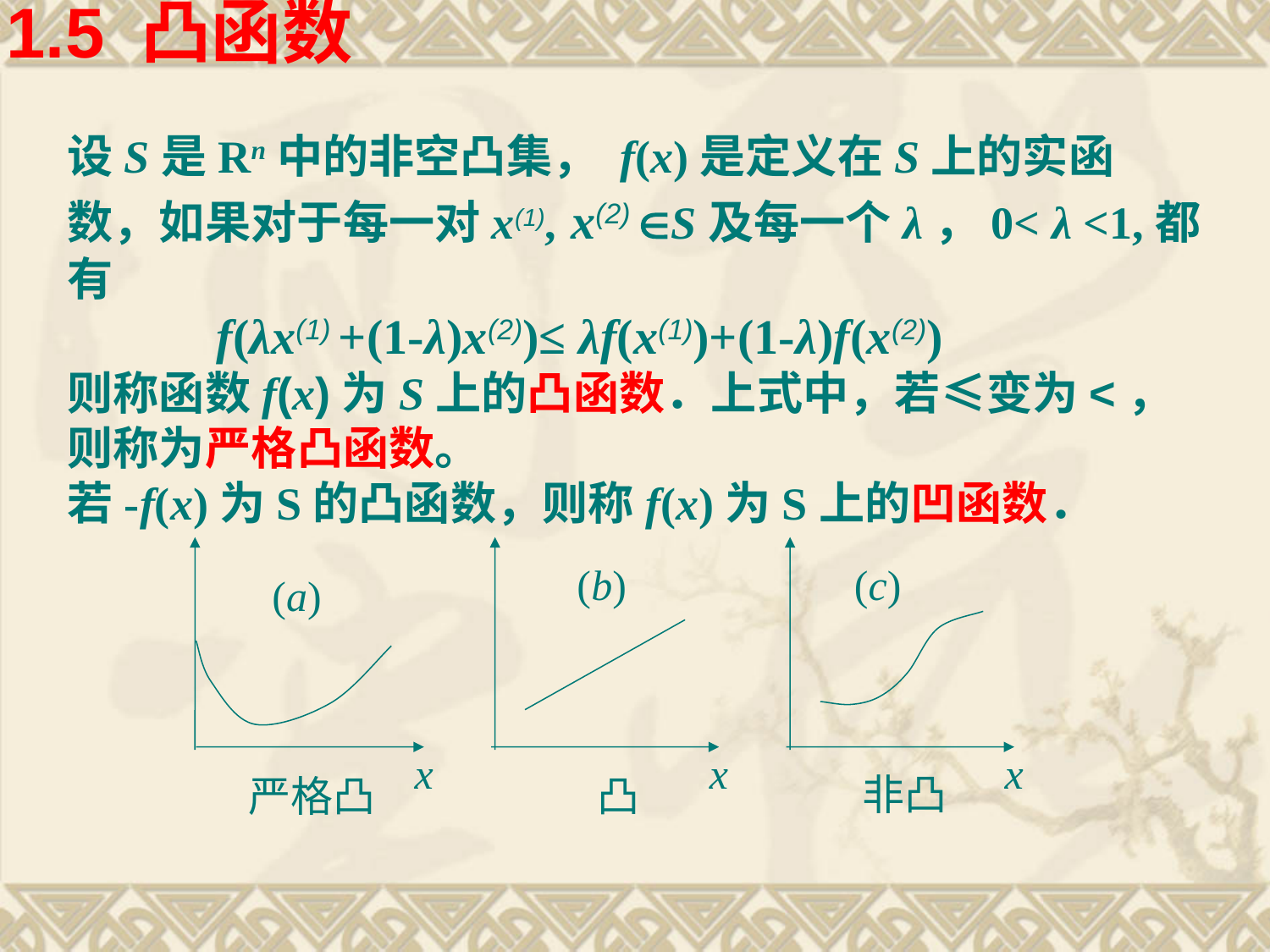

1.5 凸函数
设S是Rn中的非空凸集， f(x)是定义在S上的实函数，如果对于每一对x(1), x(2) ∈S及每一个λ，0< λ <1,都有
　　　f(λx(1) +(1-λ)x(2))≤ λf(x(1))+(1-λ)f(x(2))
则称函数f(x)为S上的凸函数．上式中，若≤变为<，则称为严格凸函数。
若-f(x)为S的凸函数，则称f(x)为S上的凹函数．

(b)
(c)
(a)

x

x

x
非凸
严格凸
凸